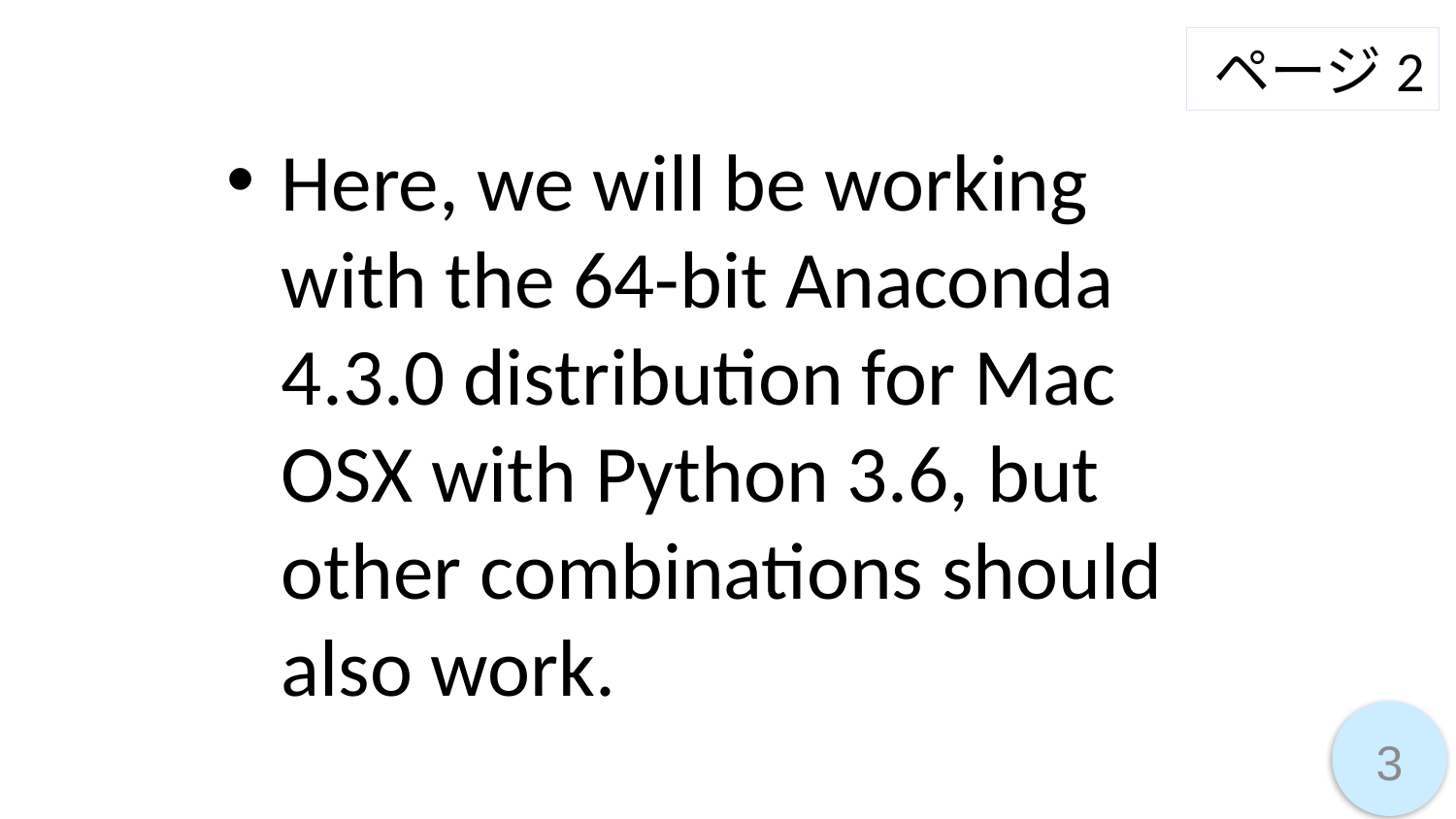

ページ2
Here, we will be working with the 64-bit Anaconda 4.3.0 distribution for Mac OSX with Python 3.6, but other combinations should also work.
3